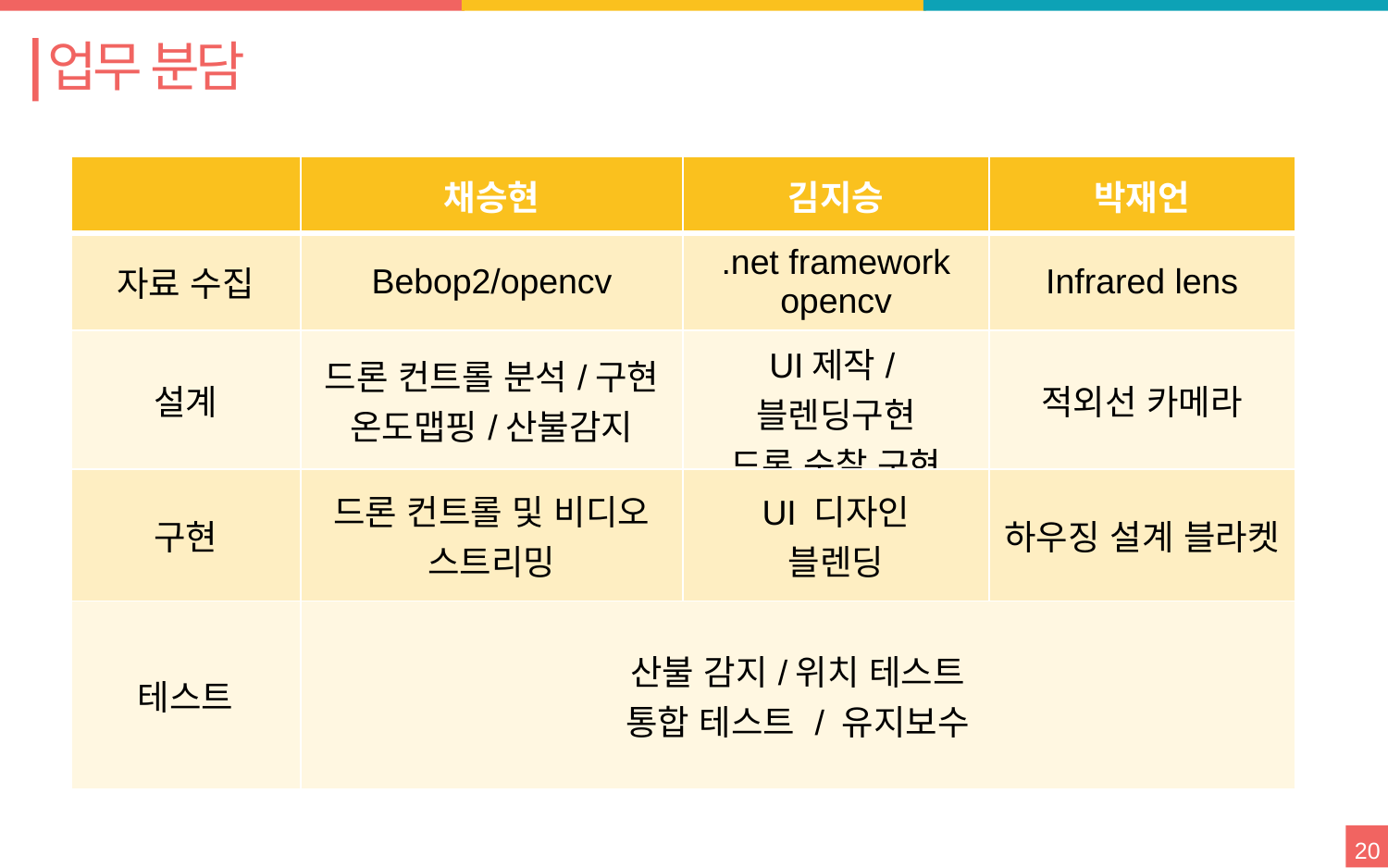

업무 분담

|  | 채승현 | 김지승 | 박재언 |
| --- | --- | --- | --- |
| 자료 수집 | Bebop2/opencv | .net framework opencv | Infrared lens |
| 설계 | 드론 컨트롤 분석/구현 온도맵핑/산불감지 | UI제작/블렌딩구현 드론 순찰 구현 | 적외선 카메라 |
| 구현 | 드론 컨트롤 및 비디오 스트리밍 | UI 디자인 블렌딩 | 하우징 설계 블라켓 |
| 테스트 | 산불 감지/위치 테스트 통합 테스트 / 유지보수 |  |  |
20